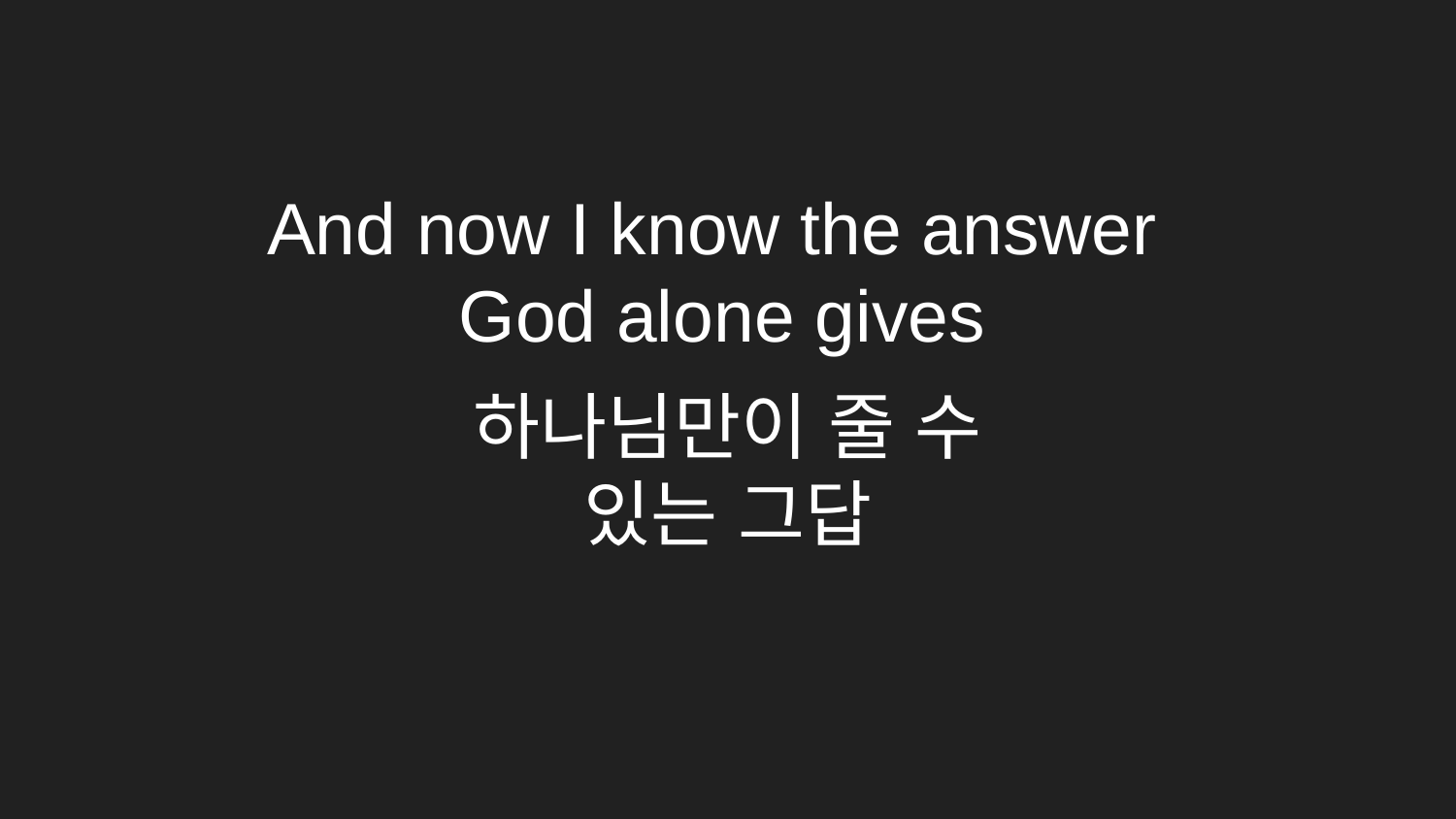

# And now I know the answer God alone gives
하나님만이 줄 수
있는 그답